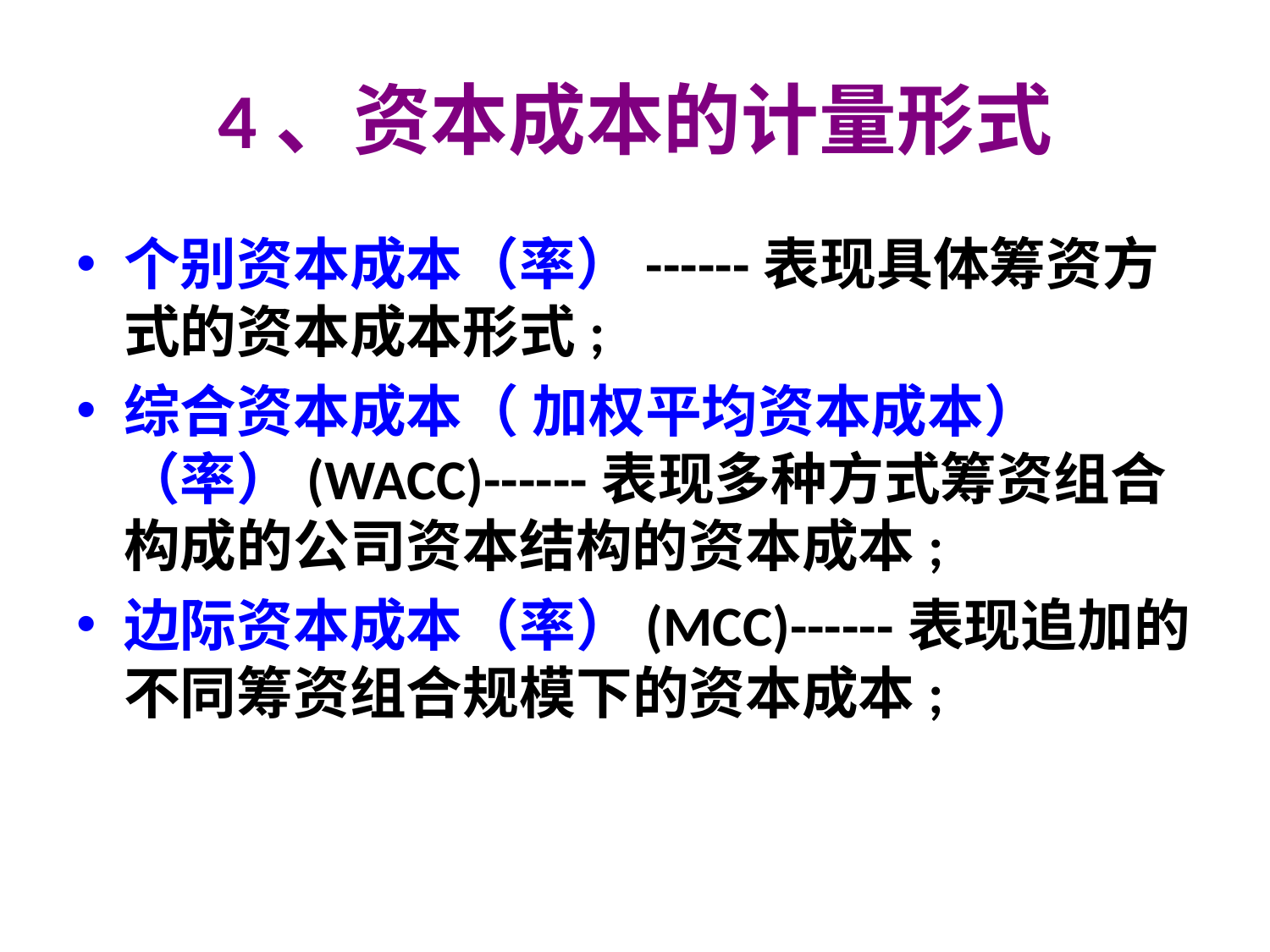

# 4、资本成本的计量形式
个别资本成本（率）------表现具体筹资方式的资本成本形式;
综合资本成本（ 加权平均资本成本） （率）(WACC)------表现多种方式筹资组合构成的公司资本结构的资本成本;
边际资本成本（率）(MCC)------表现追加的不同筹资组合规模下的资本成本;